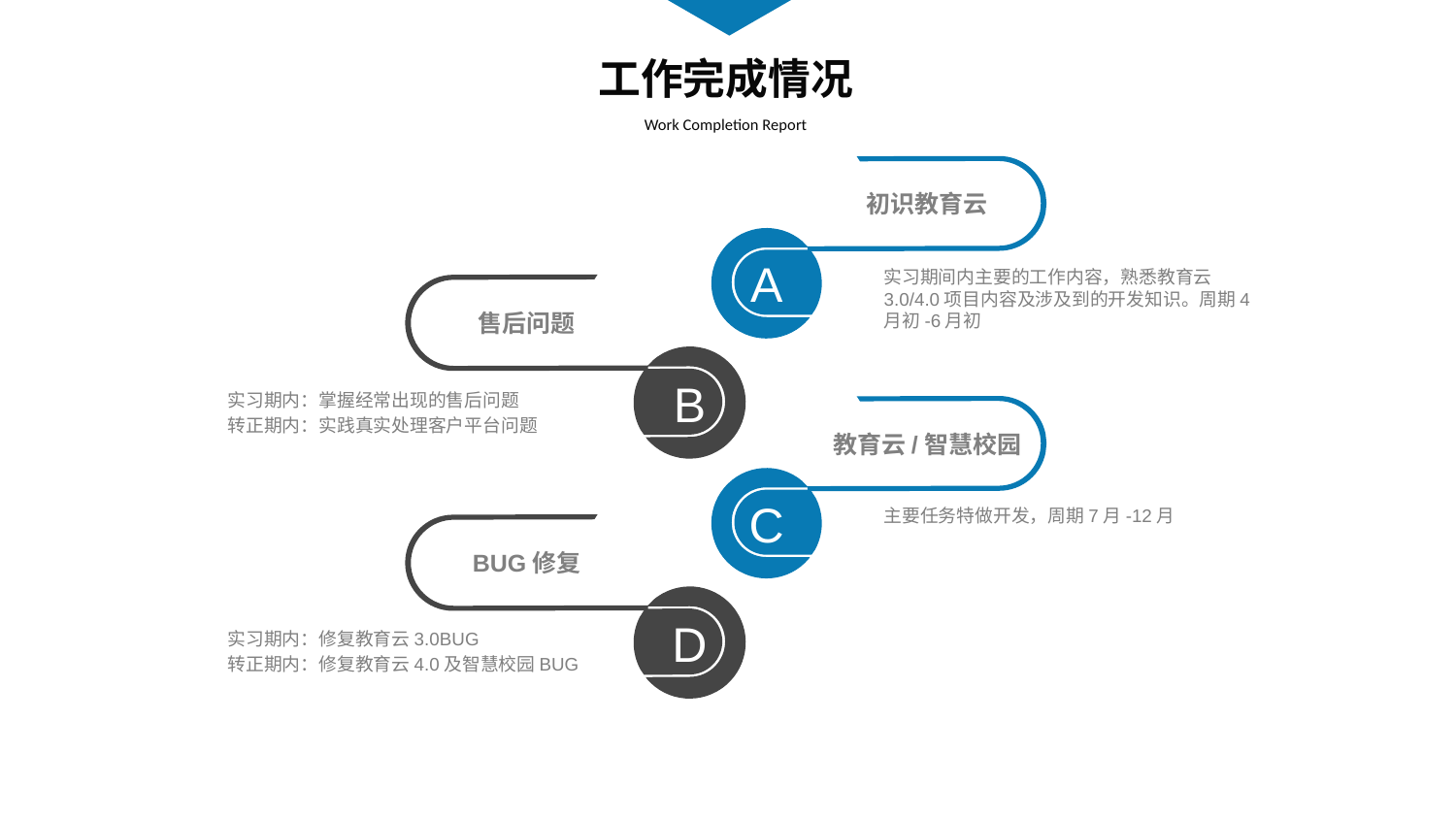

工作完成情况
Work Completion Report
初识教育云
A
实习期间内主要的工作内容，熟悉教育云3.0/4.0项目内容及涉及到的开发知识。周期4月初-6月初
售后问题
B
实习期内：掌握经常出现的售后问题
转正期内：实践真实处理客户平台问题
教育云/智慧校园
C
主要任务特做开发，周期7月-12月
BUG修复
D
实习期内：修复教育云3.0BUG
转正期内：修复教育云4.0及智慧校园BUG